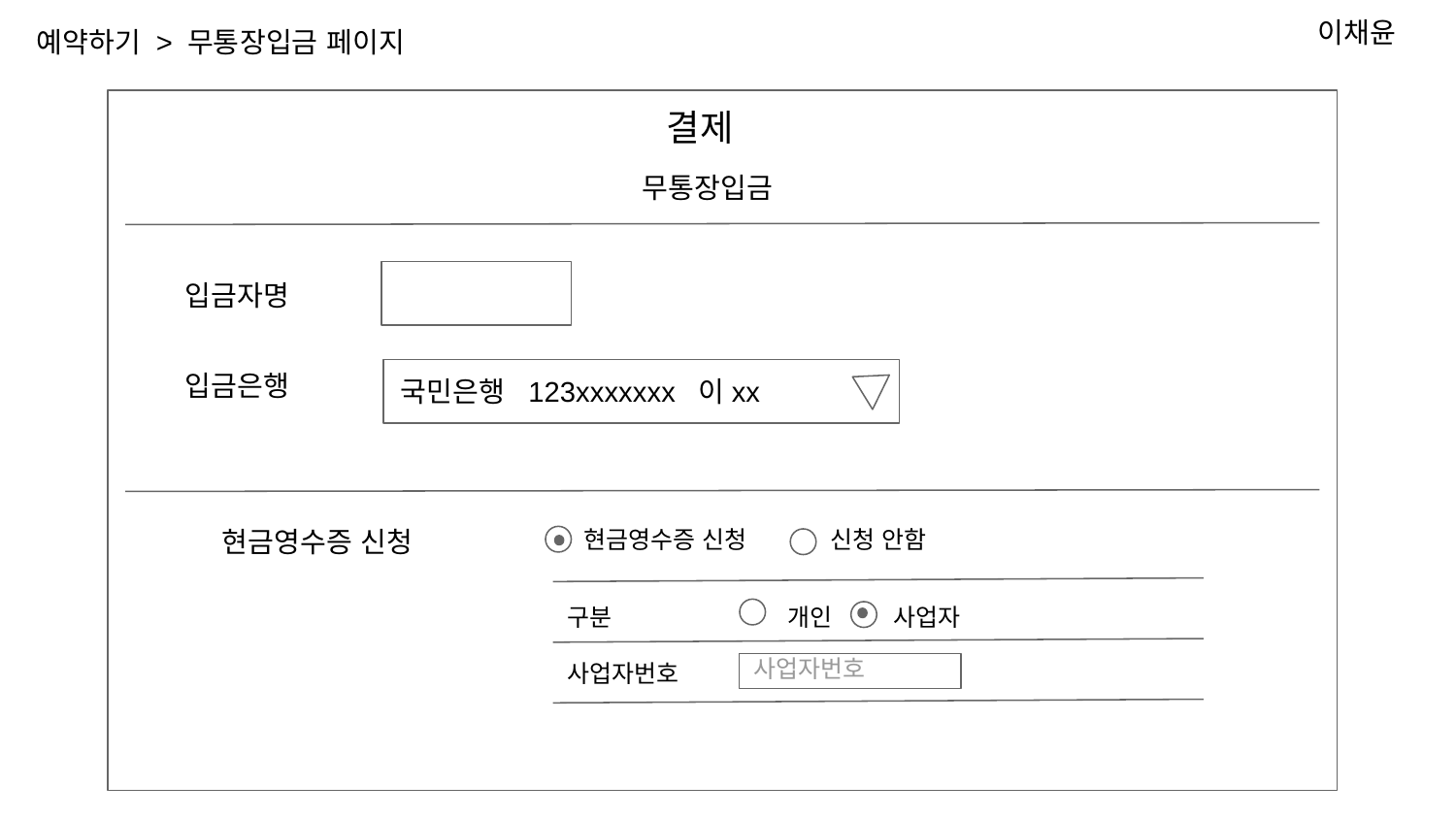

이채윤
예약하기 > 무통장입금 페이지

결제
무통장입금

입금자명
입금은행

국민은행  123xxxxxxx  이xx

현금영수증 신청
현금영수증 신청
신청 안함

구분                          개인         사업자

사업자번호
사업자번호